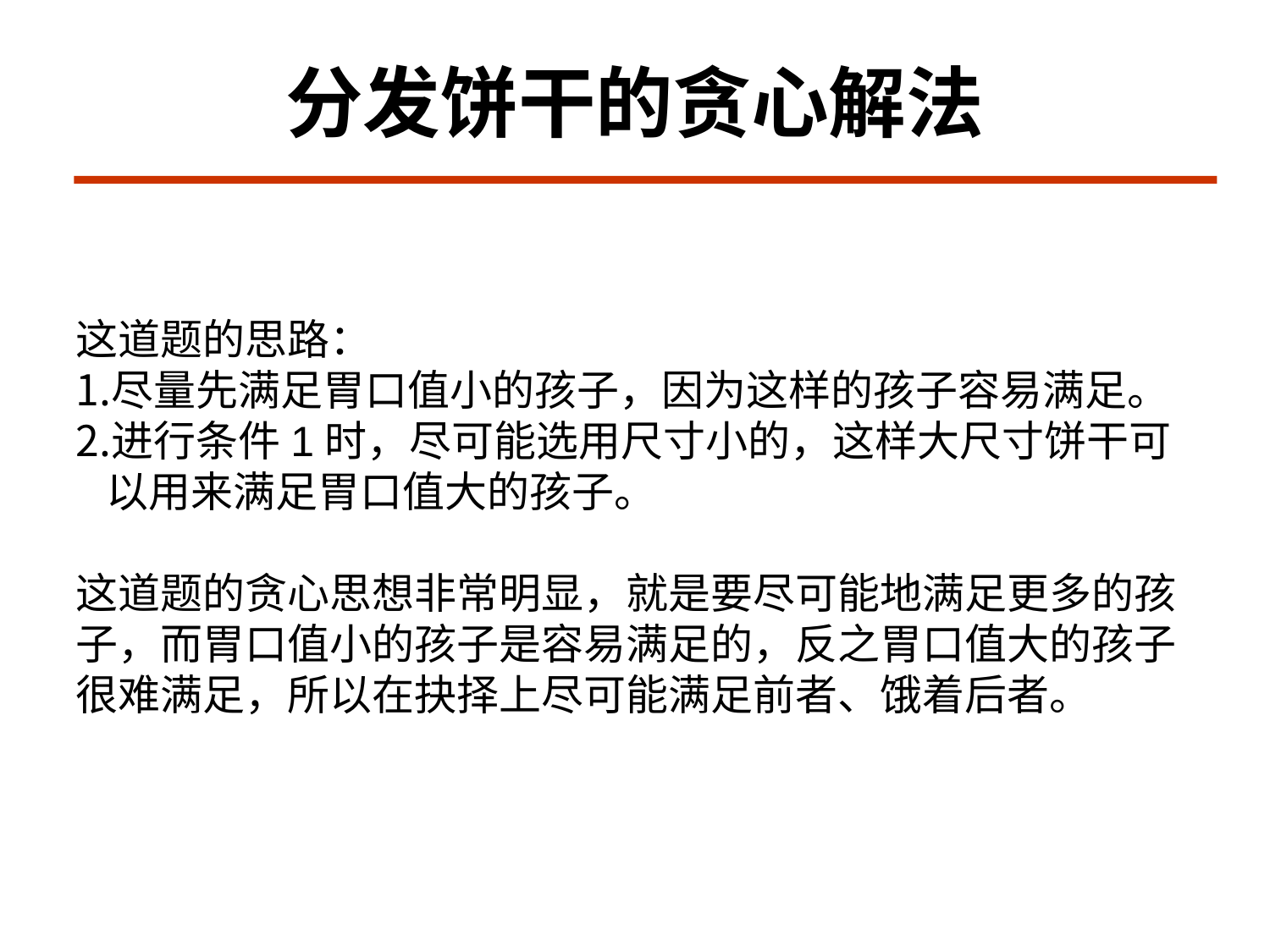

# 分发饼干的贪心解法
这道题的思路：
尽量先满足胃口值小的孩子，因为这样的孩子容易满足。
进行条件1时，尽可能选用尺寸小的，这样大尺寸饼干可以用来满足胃口值大的孩子。

这道题的贪心思想非常明显，就是要尽可能地满足更多的孩子，而胃口值小的孩子是容易满足的，反之胃口值大的孩子很难满足，所以在抉择上尽可能满足前者、饿着后者。